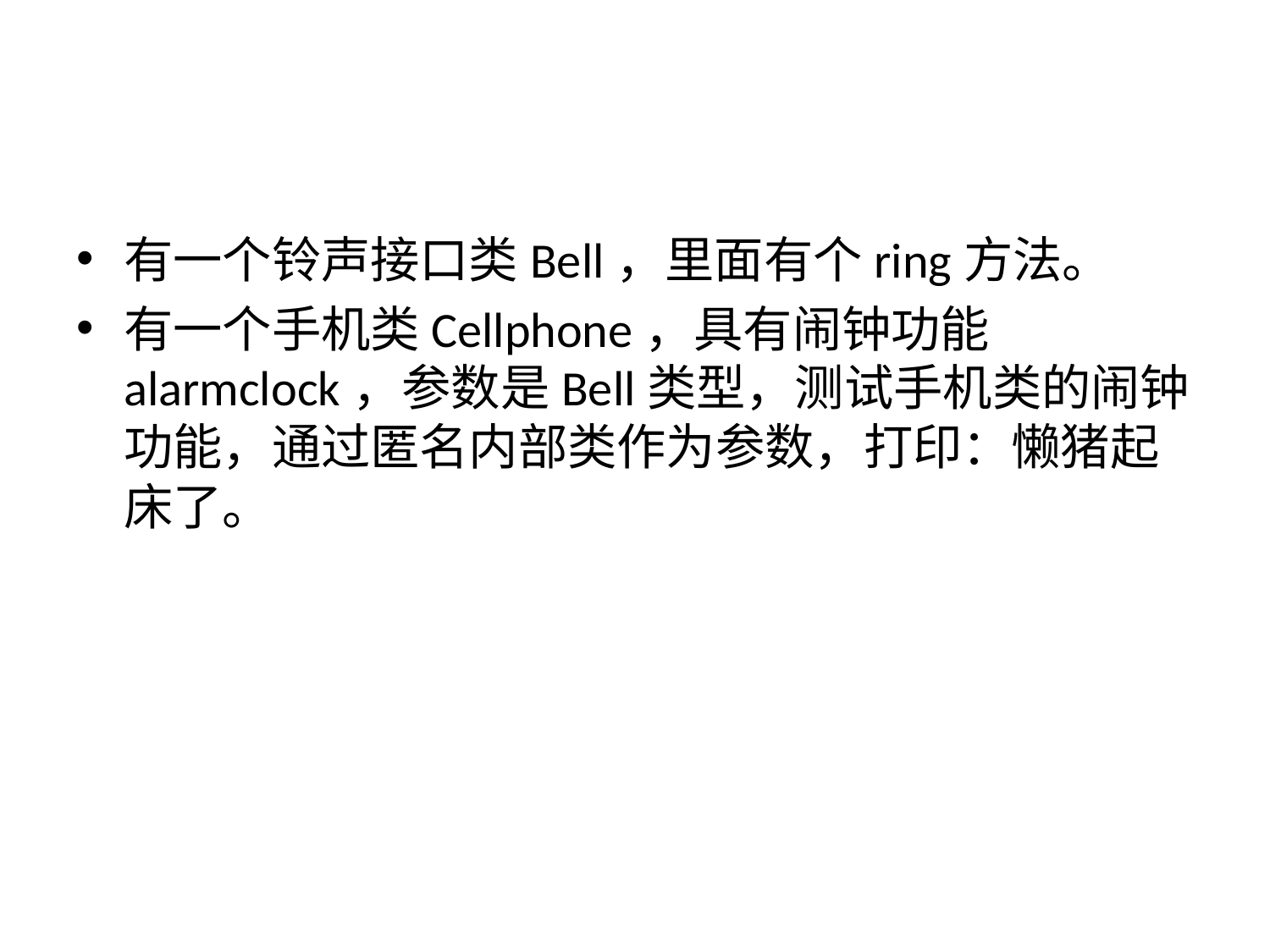

有一个铃声接口类Bell，里面有个ring方法。
有一个手机类Cellphone，具有闹钟功能alarmclock，参数是Bell类型，测试手机类的闹钟功能，通过匿名内部类作为参数，打印：懒猪起床了。